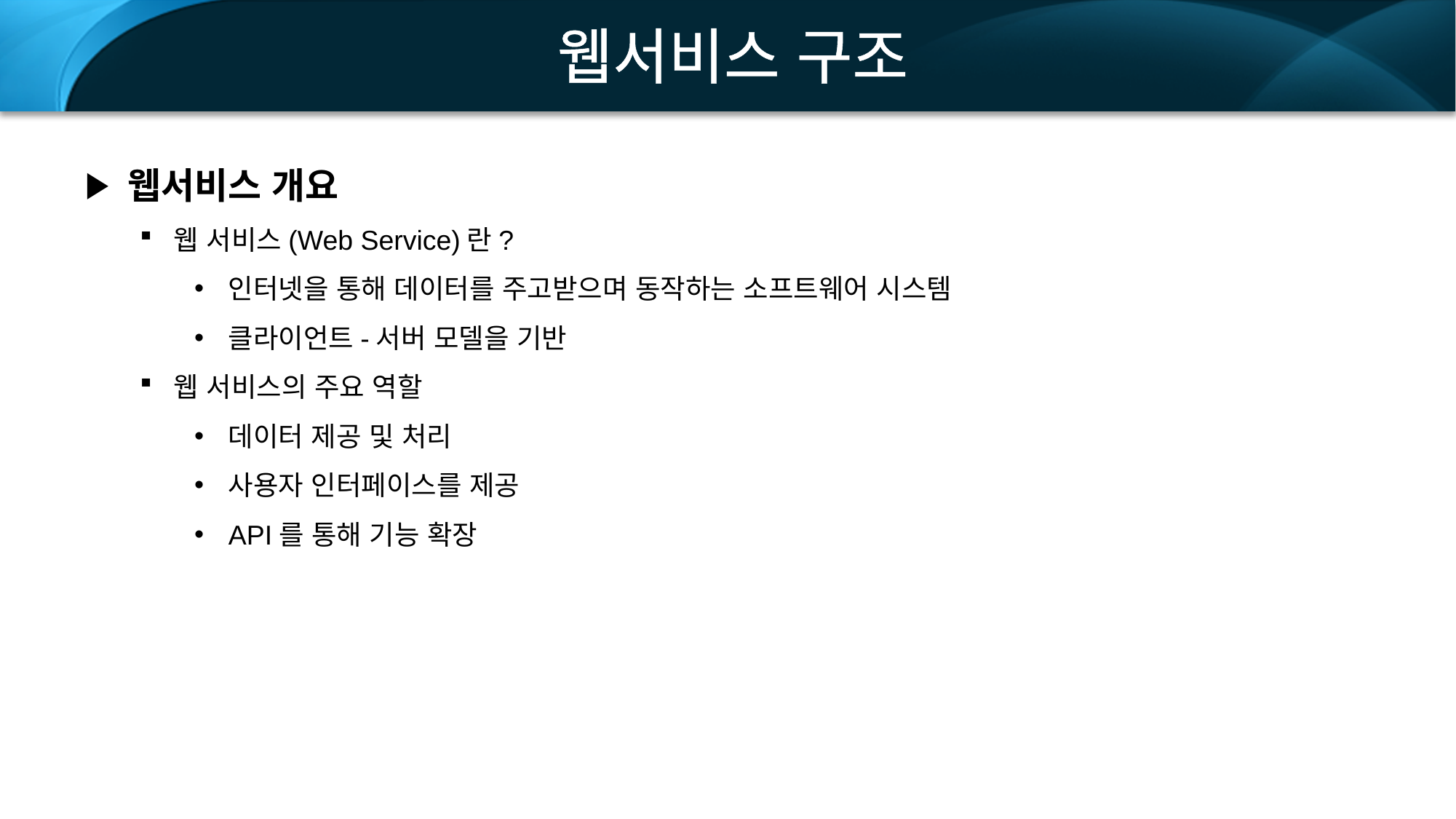

웹서비스 구조
웹서비스 개요
웹 서비스(Web Service)란?
인터넷을 통해 데이터를 주고받으며 동작하는 소프트웨어 시스템
클라이언트-서버 모델을 기반
웹 서비스의 주요 역할
데이터 제공 및 처리
사용자 인터페이스를 제공
API를 통해 기능 확장